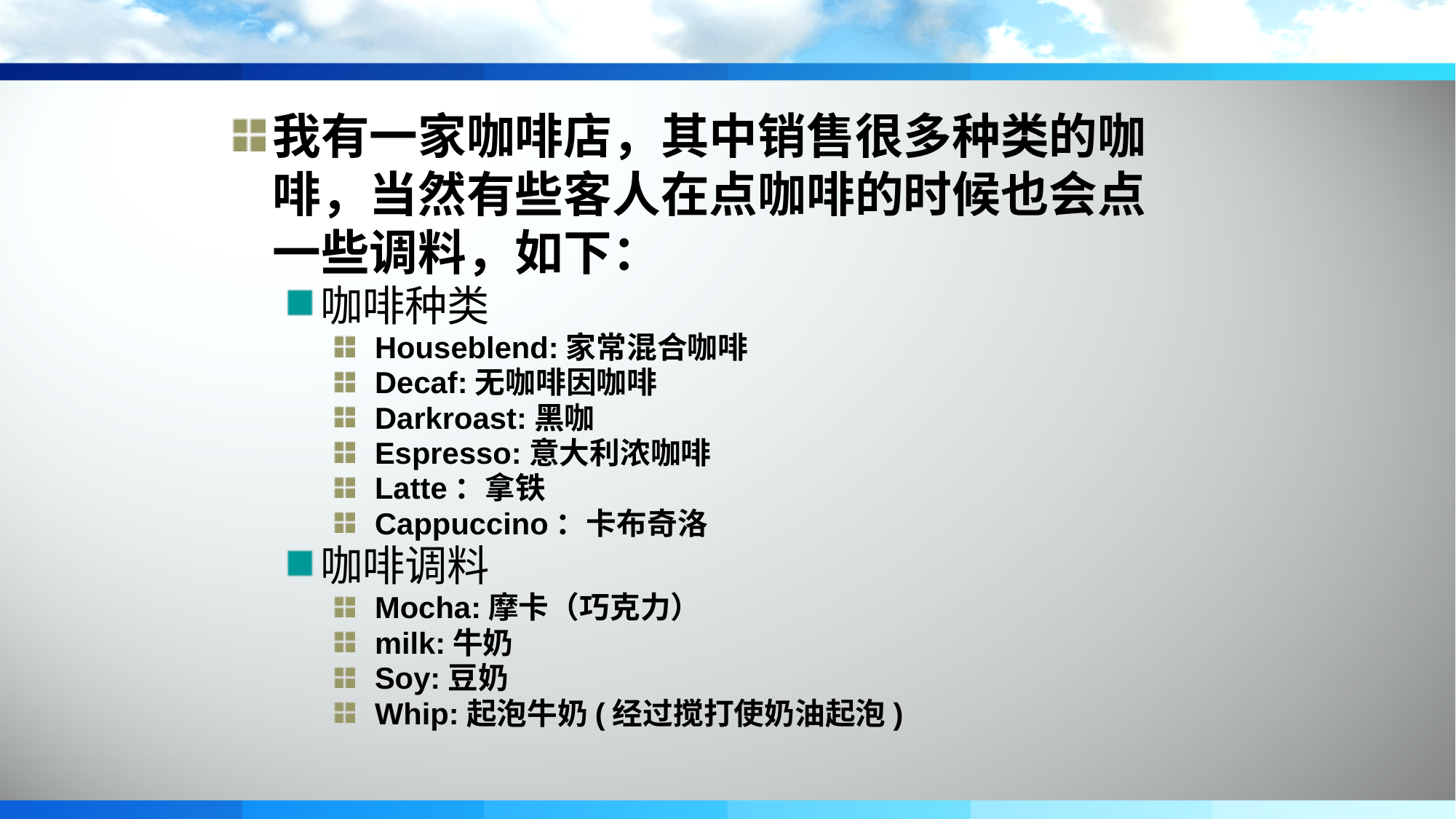

我有一家咖啡店，其中销售很多种类的咖啡，当然有些客人在点咖啡的时候也会点一些调料，如下：
咖啡种类
Houseblend:家常混合咖啡
Decaf:无咖啡因咖啡
Darkroast:黑咖
Espresso:意大利浓咖啡
Latte：拿铁
Cappuccino：卡布奇洛
咖啡调料
Mocha:摩卡（巧克力）
milk:牛奶
Soy:豆奶
Whip:起泡牛奶(经过搅打使奶油起泡)